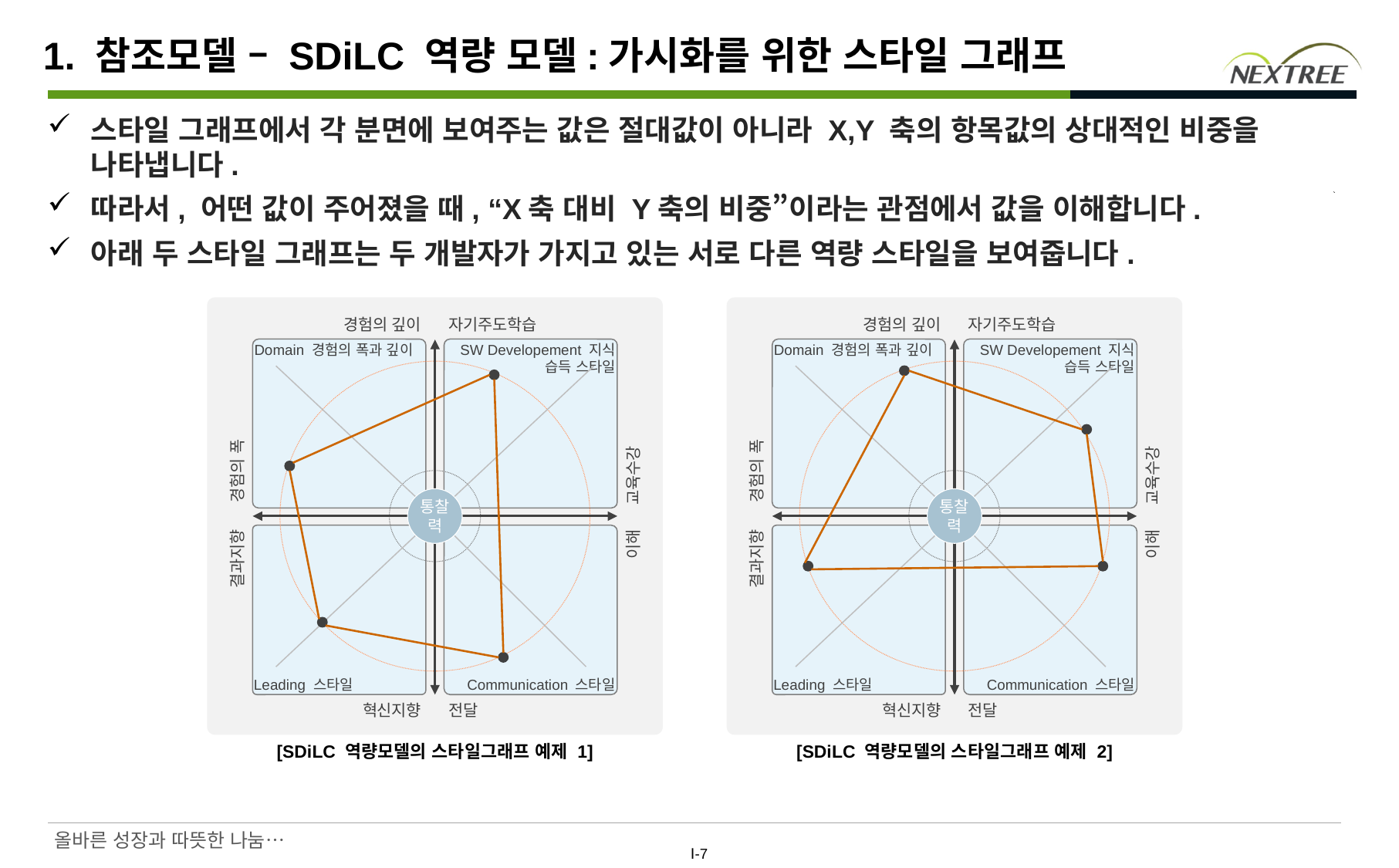

# 1. 참조모델 – SDiLC 역량 모델:가시화를 위한 스타일 그래프
스타일 그래프에서 각 분면에 보여주는 값은 절대값이 아니라 X,Y 축의 항목값의 상대적인 비중을 나타냅니다.
따라서, 어떤 값이 주어졌을 때, “X축 대비 Y축의 비중”이라는 관점에서 값을 이해합니다.
아래 두 스타일 그래프는 두 개발자가 가지고 있는 서로 다른 역량 스타일을 보여줍니다.

경험의 깊이
자기주도학습
경험의 깊이
자기주도학습
Domain 경험의 폭과 깊이
Domain 경험의 폭과 깊이
SW Developement 지식
습득 스타일
SW Developement 지식
습득 스타일

교육수강
교육수강
경험의 폭
경험의 폭

통찰력
통찰력
Communication 스타일
Communication 스타일
Leading 스타일
Leading 스타일
이해
이해
결과지향
결과지향

혁신지향
전달
혁신지향
전달
[SDiLC 역량모델의 스타일그래프 예제 1]
[SDiLC 역량모델의 스타일그래프 예제 2]